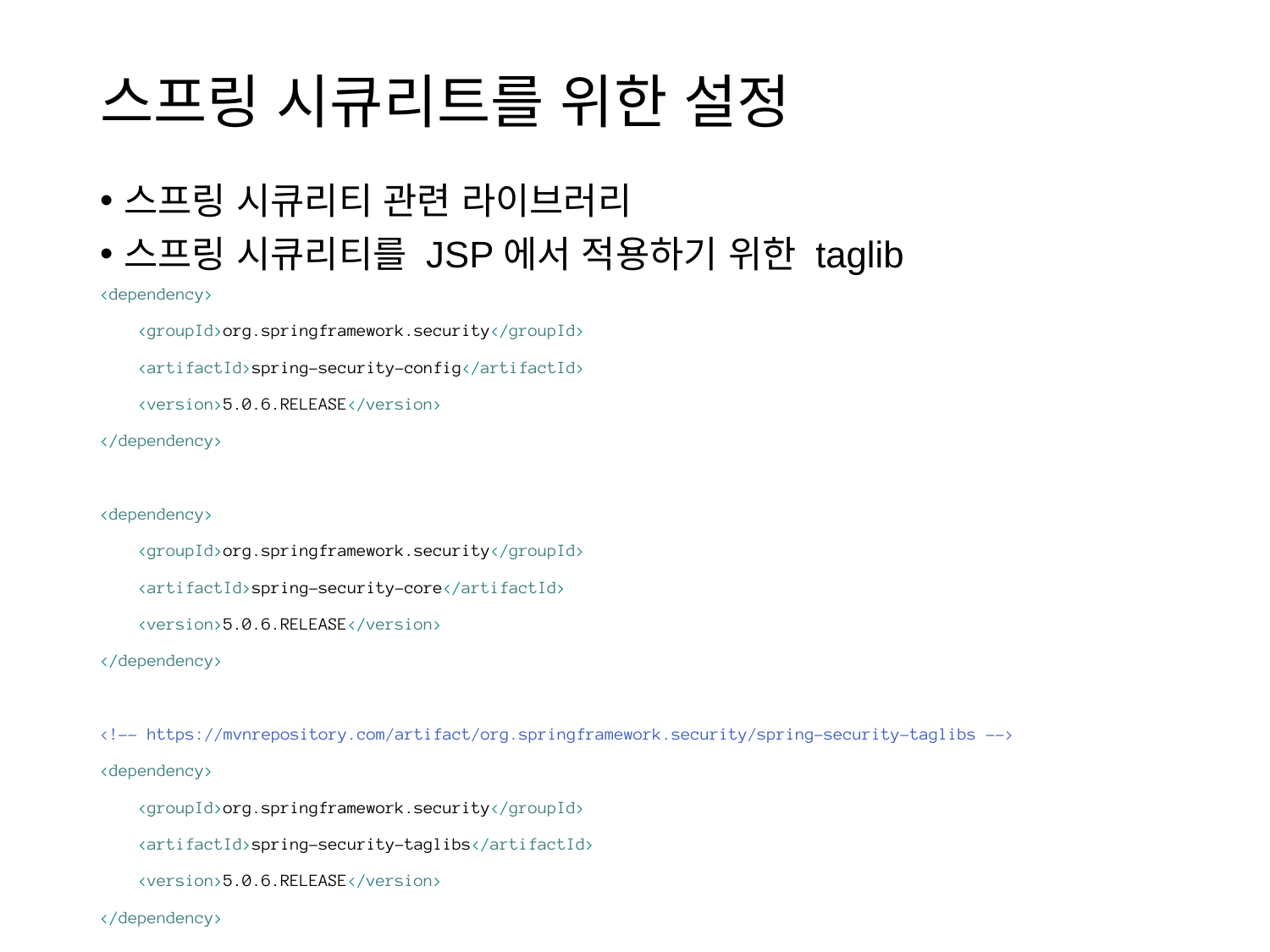

# 스프링 시큐리트를 위한 설정
스프링 시큐리티 관련 라이브러리
스프링 시큐리티를 JSP에서 적용하기 위한 taglib

<dependency>
    <groupId>org.springframework.security</groupId>
    <artifactId>spring-security-config</artifactId>
    <version>5.0.6.RELEASE</version>
</dependency>

<dependency>
    <groupId>org.springframework.security</groupId>
    <artifactId>spring-security-core</artifactId>
    <version>5.0.6.RELEASE</version>
</dependency>

<!-- https://mvnrepository.com/artifact/org.springframework.security/spring-security-taglibs -->
<dependency>
    <groupId>org.springframework.security</groupId>
    <artifactId>spring-security-taglibs</artifactId>
    <version>5.0.6.RELEASE</version>
</dependency>